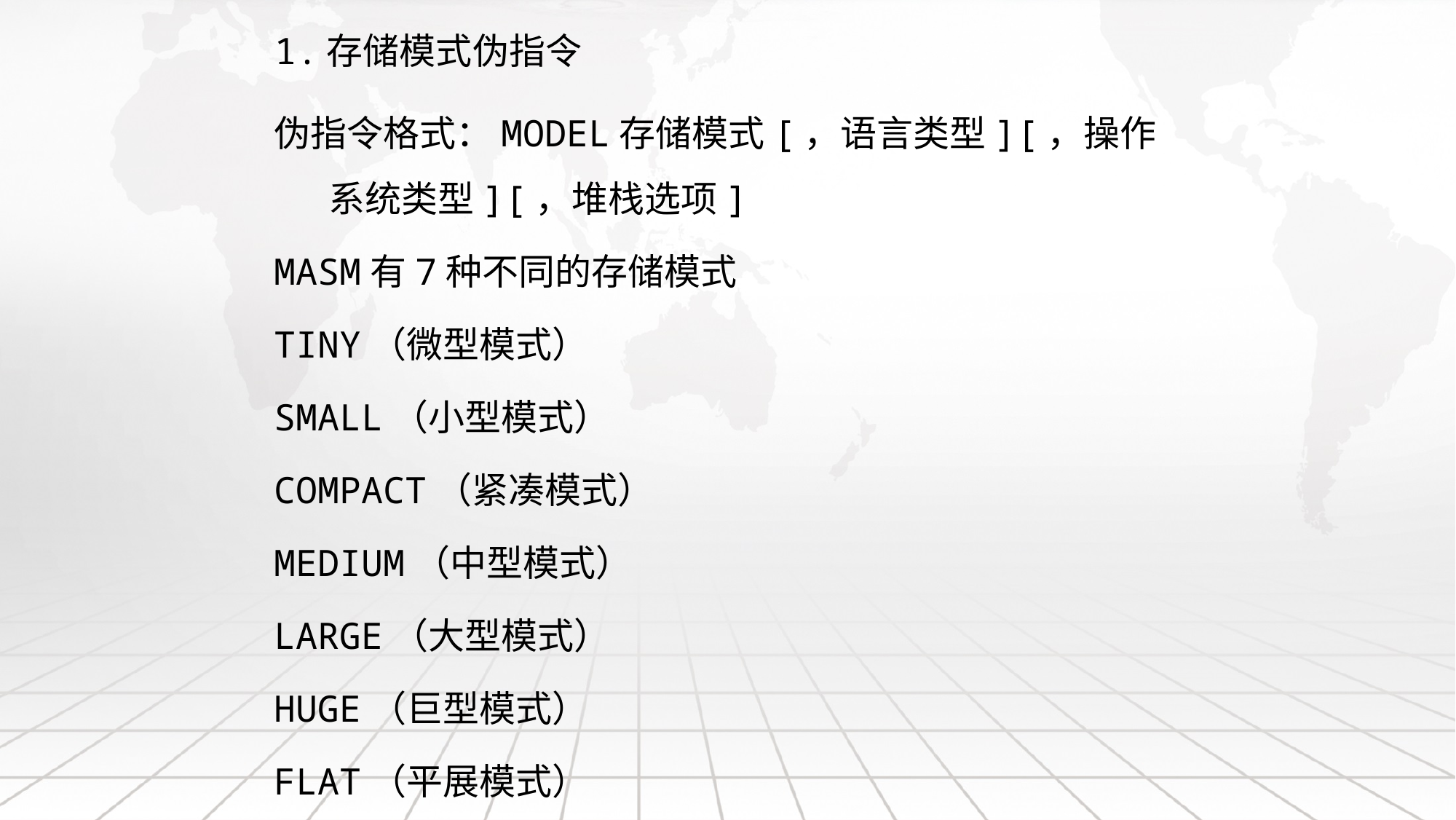

# 1.存储模式伪指令
伪指令格式：MODEL存储模式[，语言类型][，操作系统类型][，堆栈选项]
MASM有7种不同的存储模式
TINY（微型模式）
SMALL（小型模式）
COMPACT（紧凑模式）
MEDIUM（中型模式）
LARGE（大型模式）
HUGE（巨型模式）
FLAT（平展模式）